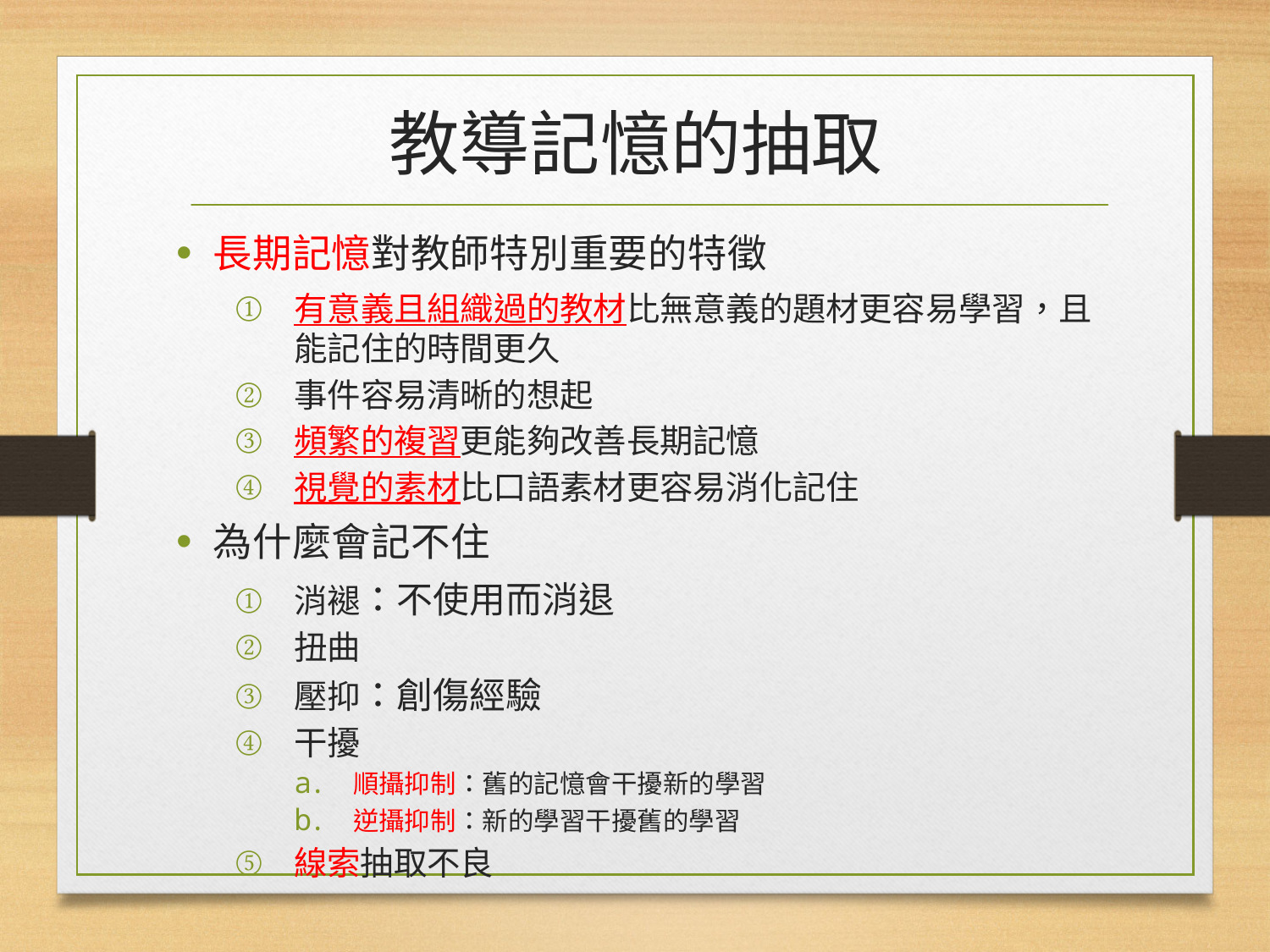

# 教導記憶的抽取
長期記憶對教師特別重要的特徵
有意義且組織過的教材比無意義的題材更容易學習，且能記住的時間更久
事件容易清晰的想起
頻繁的複習更能夠改善長期記憶
視覺的素材比口語素材更容易消化記住
為什麼會記不住
消褪：不使用而消退
扭曲
壓抑：創傷經驗
干擾
順攝抑制：舊的記憶會干擾新的學習
逆攝抑制：新的學習干擾舊的學習
線索抽取不良